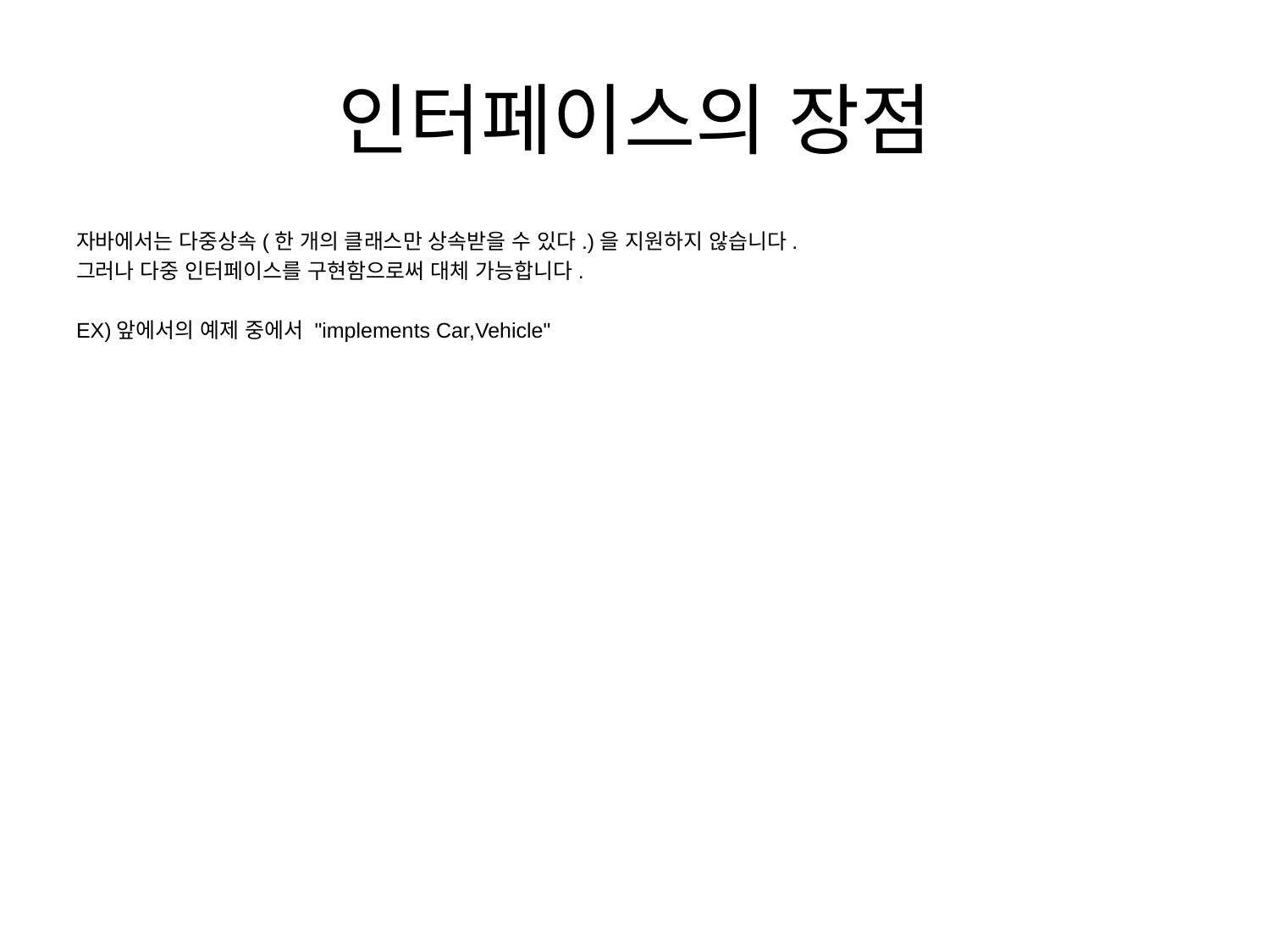

# 인터페이스의 장점
자바에서는 다중상속(한 개의 클래스만 상속받을 수 있다.)을 지원하지 않습니다.
그러나 다중 인터페이스를 구현함으로써 대체 가능합니다.

EX)앞에서의 예제 중에서 "implements Car,Vehicle"